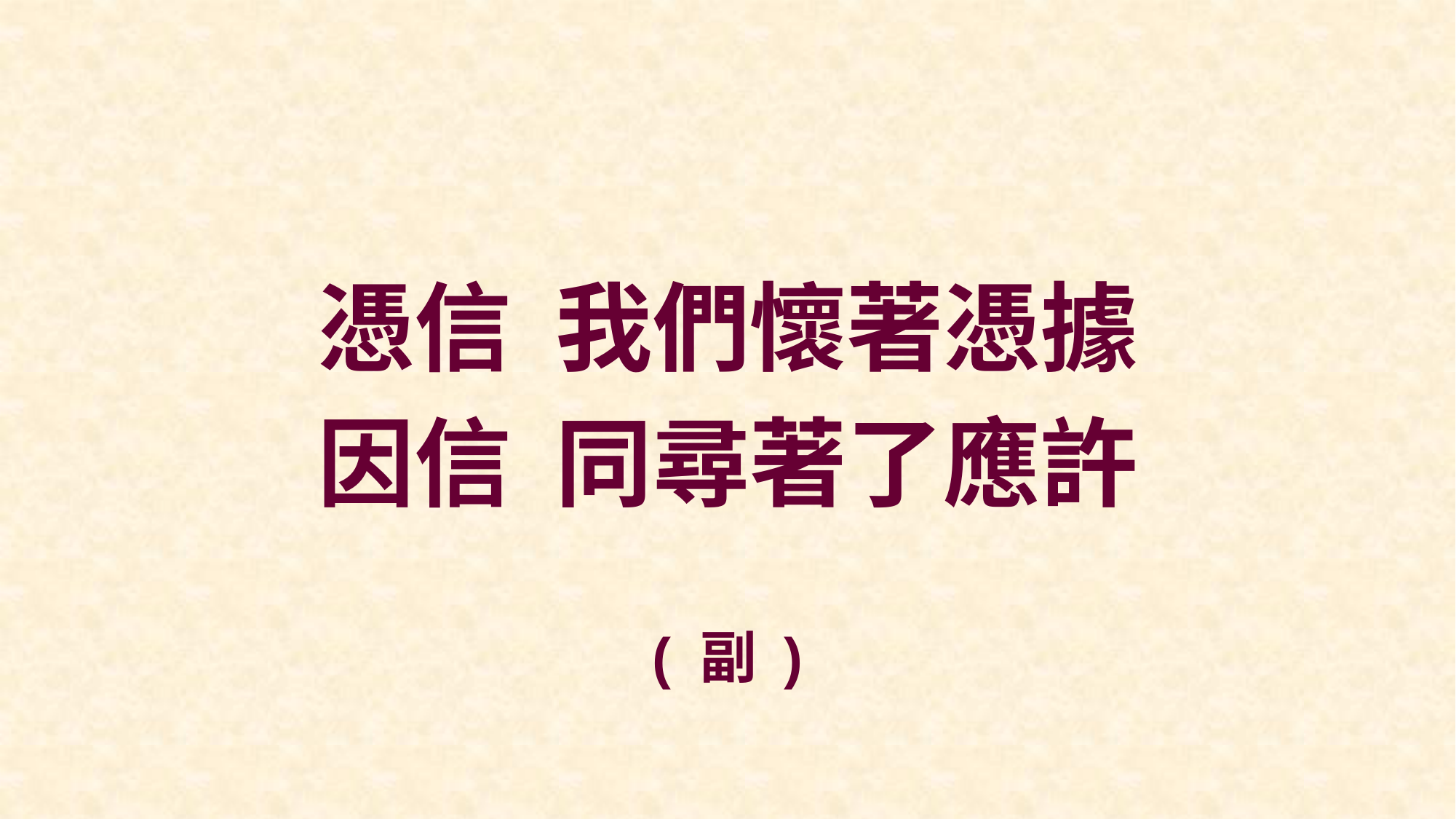

憑信  我們懷著憑據
因信  同尋著了應許
( 副 )